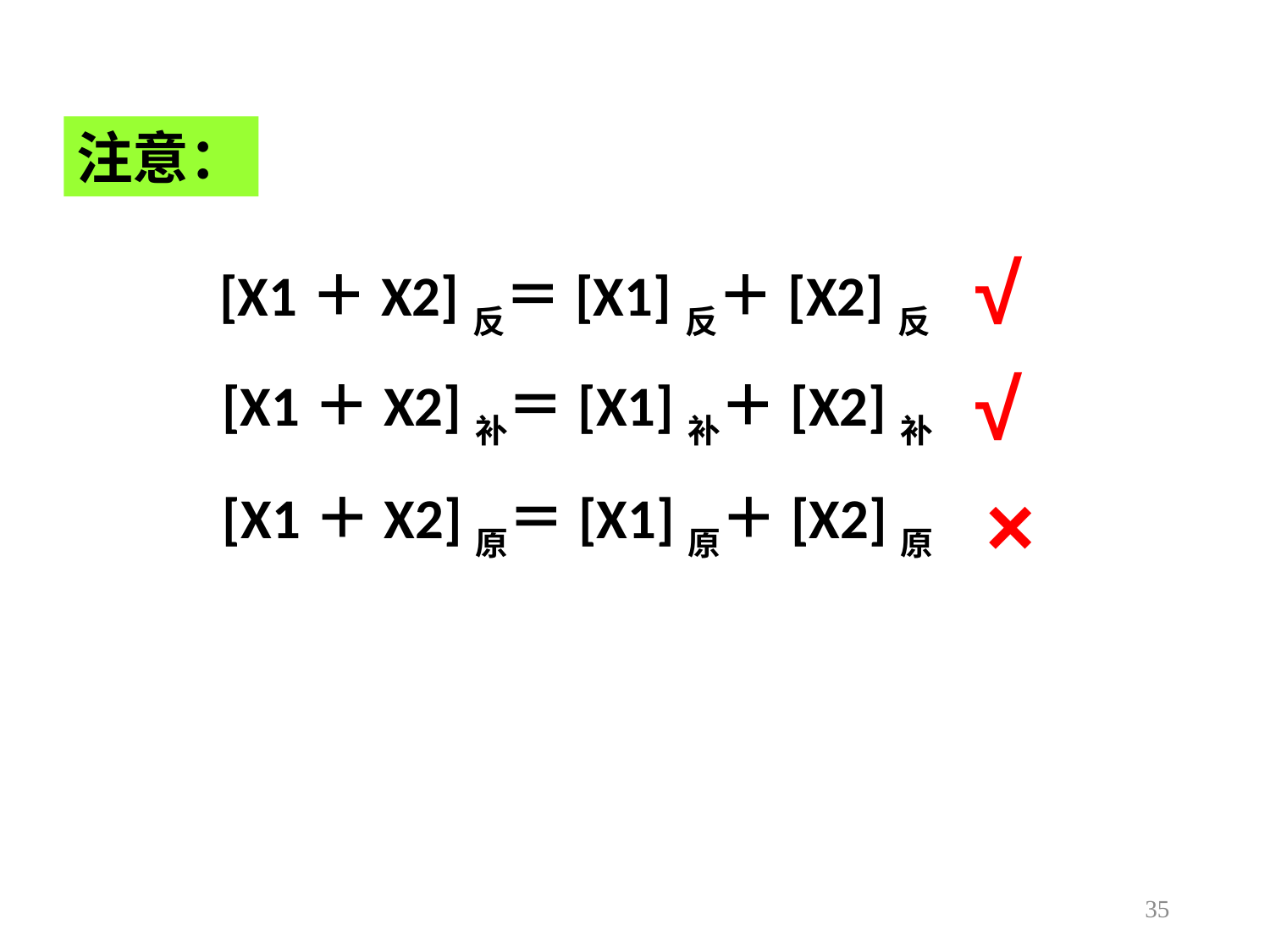

注意：
√
[X1＋X2]反＝[X1]反＋[X2]反
√
[X1＋X2]补＝[X1]补＋[X2]补
×
[X1＋X2]原＝[X1]原＋[X2]原
35